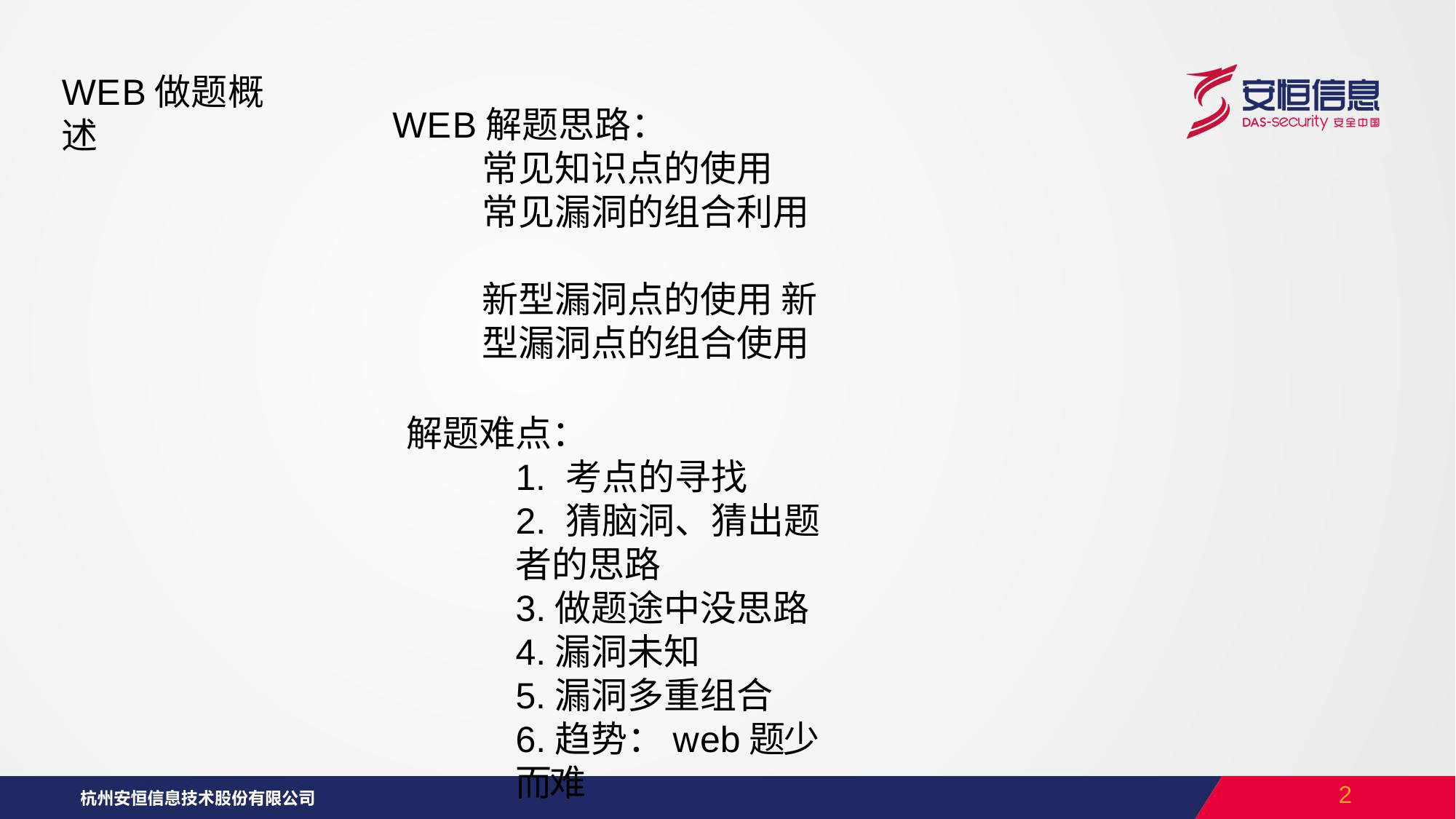

WEB做题概述
WEB解题思路：
常见知识点的使用 常见漏洞的组合利用

新型漏洞点的使用 新型漏洞点的组合使用

解题难点：
1. 考点的寻找
2. 猜脑洞、猜出题者的思路
3.做题途中没思路
4.漏洞未知
5.漏洞多重组合
6.趋势：web题少而难
2